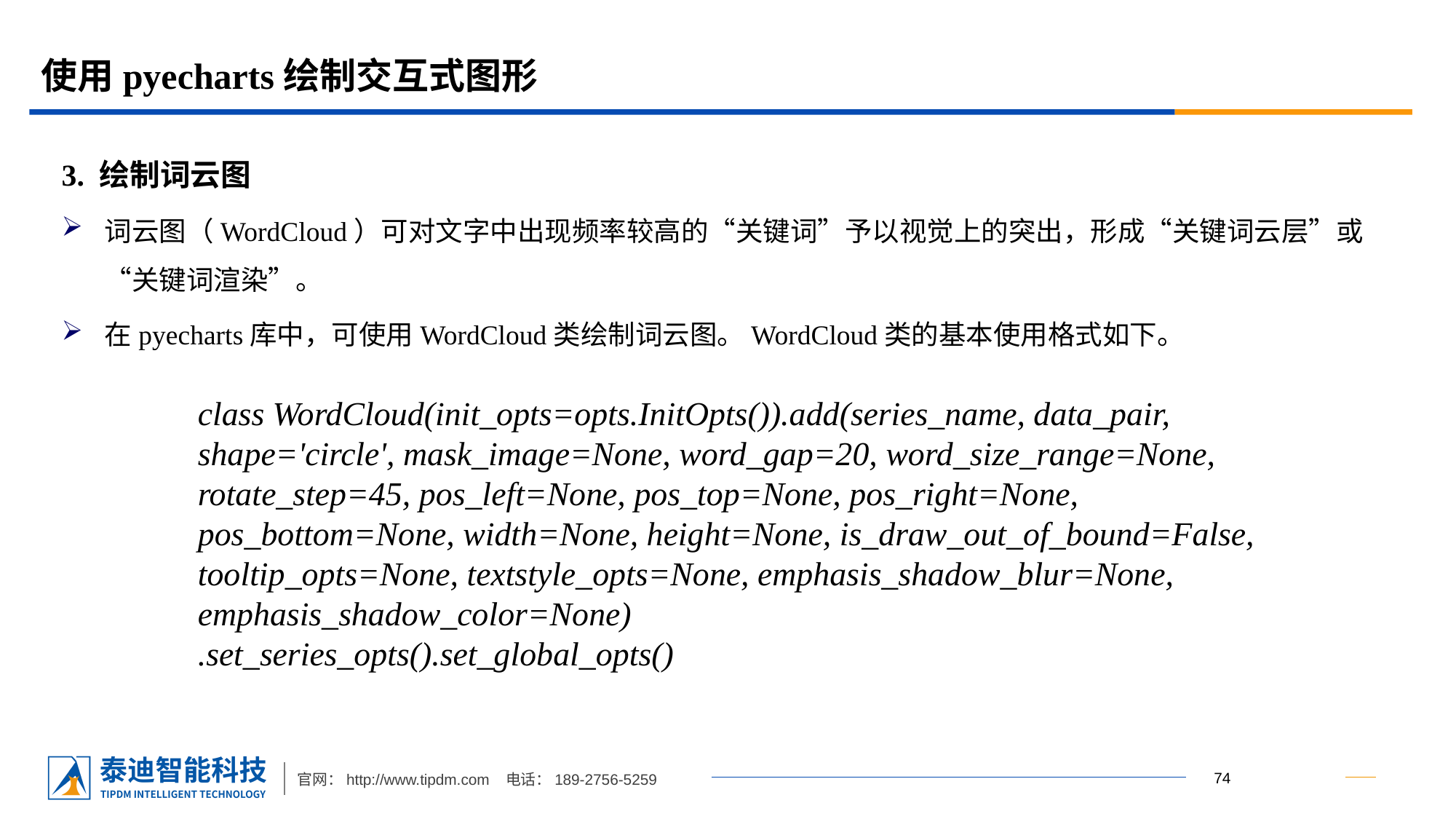

# 使用pyecharts绘制交互式图形
3. 绘制词云图
词云图（WordCloud）可对文字中出现频率较高的“关键词”予以视觉上的突出，形成“关键词云层”或“关键词渲染”。
在pyecharts库中，可使用WordCloud类绘制词云图。WordCloud类的基本使用格式如下。

class WordCloud(init_opts=opts.InitOpts()).add(series_name, data_pair, shape='circle', mask_image=None, word_gap=20, word_size_range=None, rotate_step=45, pos_left=None, pos_top=None, pos_right=None, pos_bottom=None, width=None, height=None, is_draw_out_of_bound=False, tooltip_opts=None, textstyle_opts=None, emphasis_shadow_blur=None, emphasis_shadow_color=None)
.set_series_opts().set_global_opts()